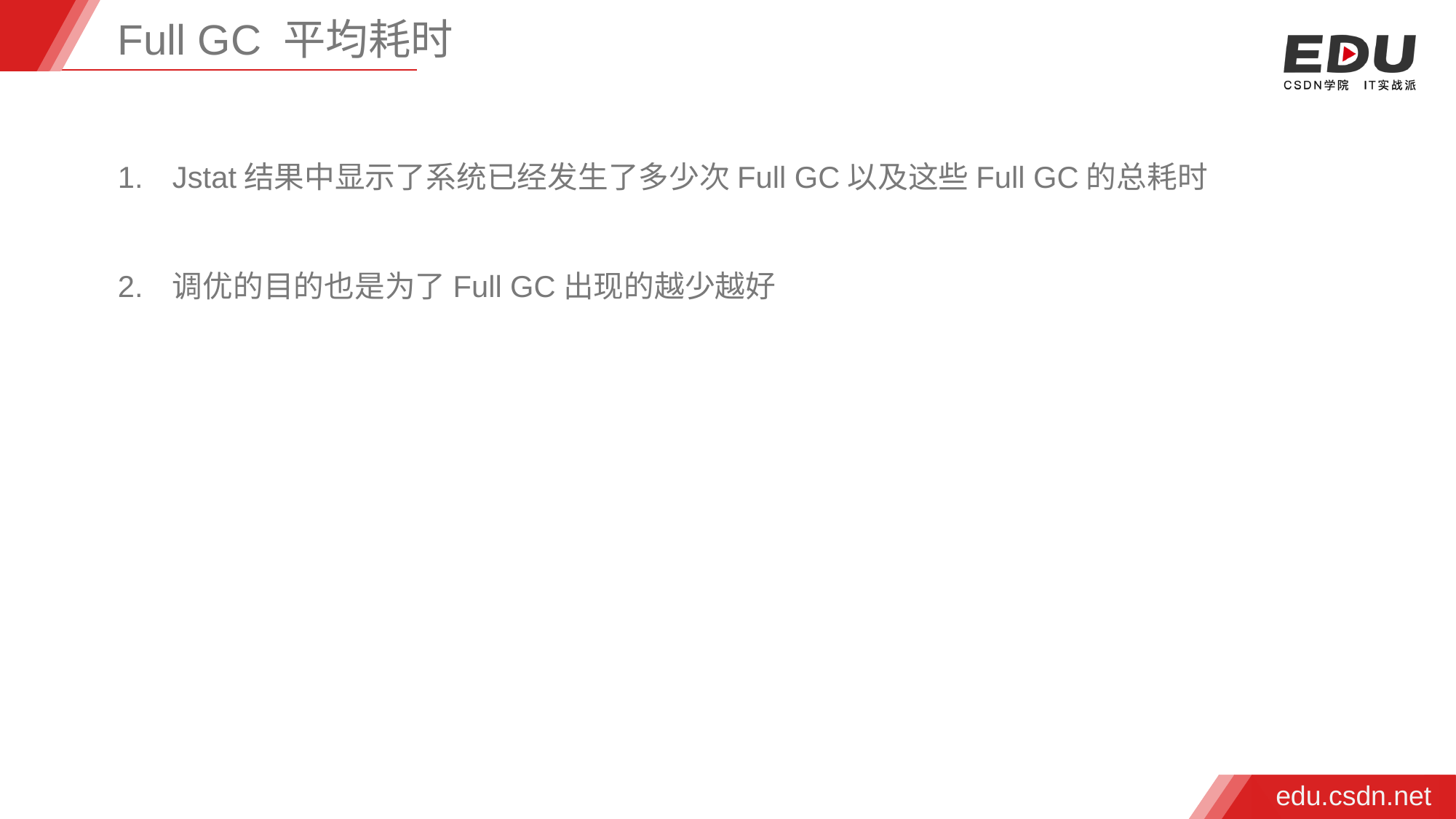

Full GC 平均耗时
Jstat结果中显示了系统已经发生了多少次Full GC以及这些Full GC的总耗时

调优的目的也是为了Full GC出现的越少越好
edu.csdn.net